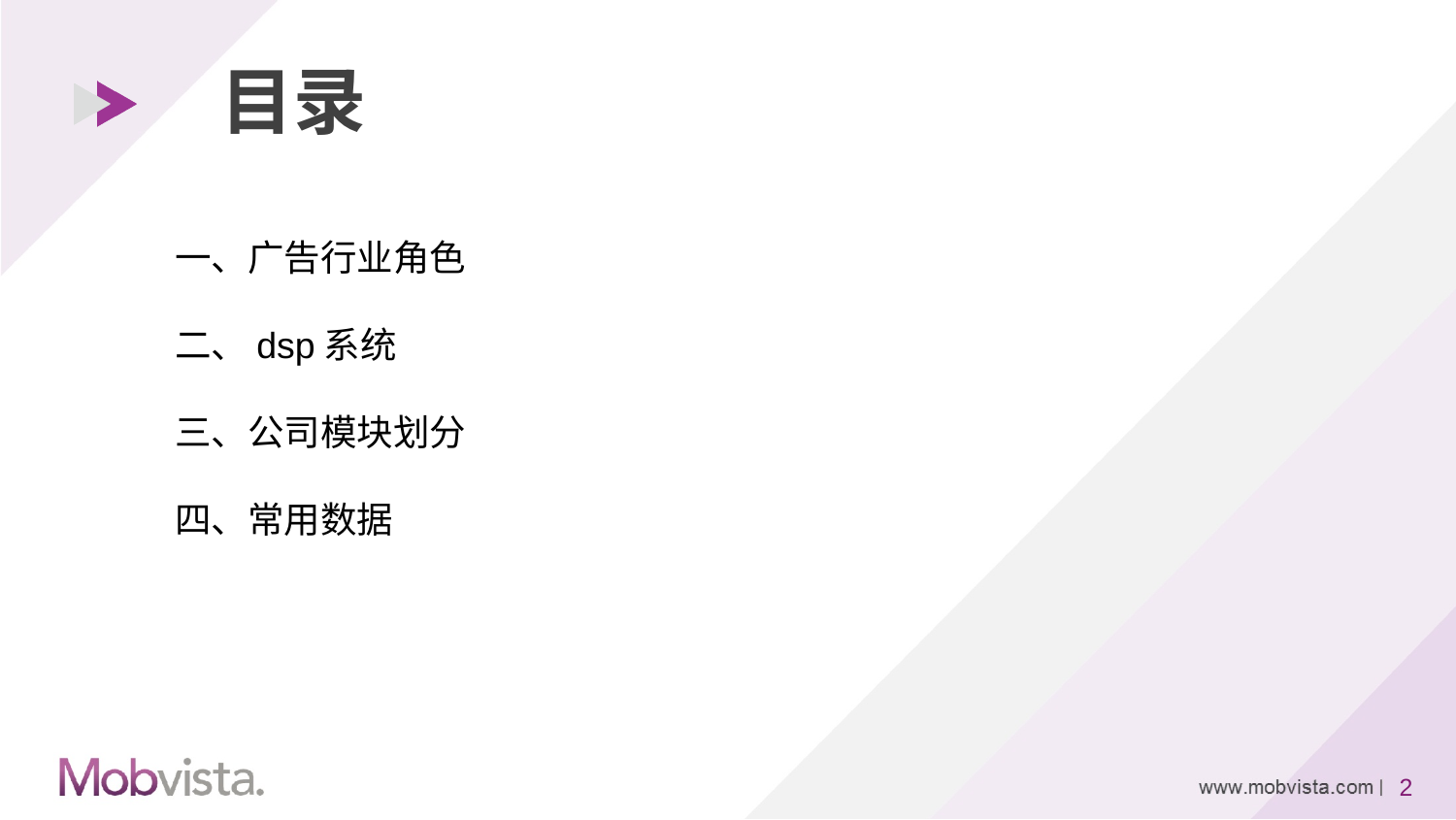

# 目录
一、广告行业角色

二、dsp系统

三、公司模块划分

四、常用数据

2